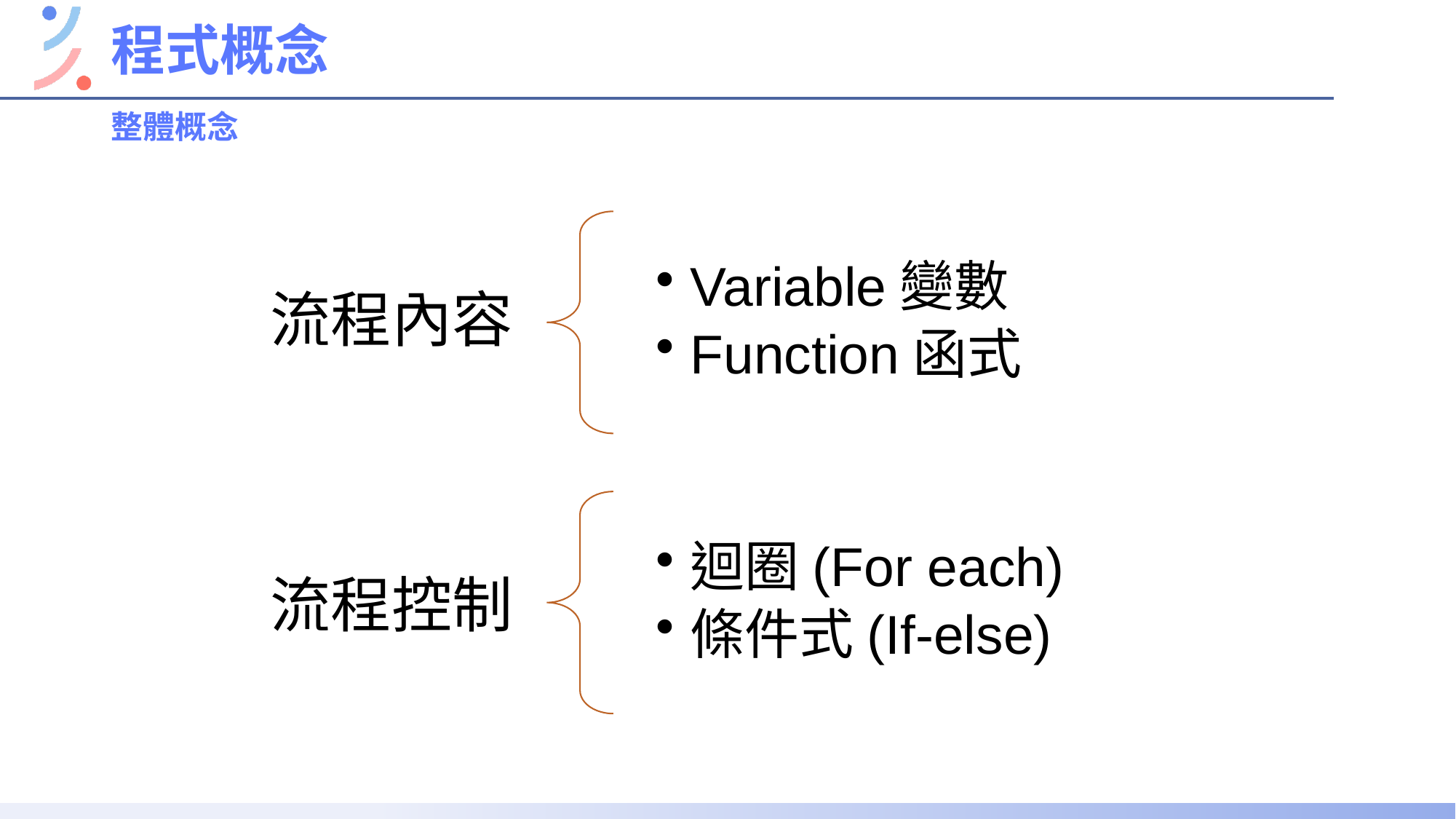

# 程式概念
整體概念
流程內容
Variable變數
Function函式
流程控制
迴圈(For each)
條件式(If-else)